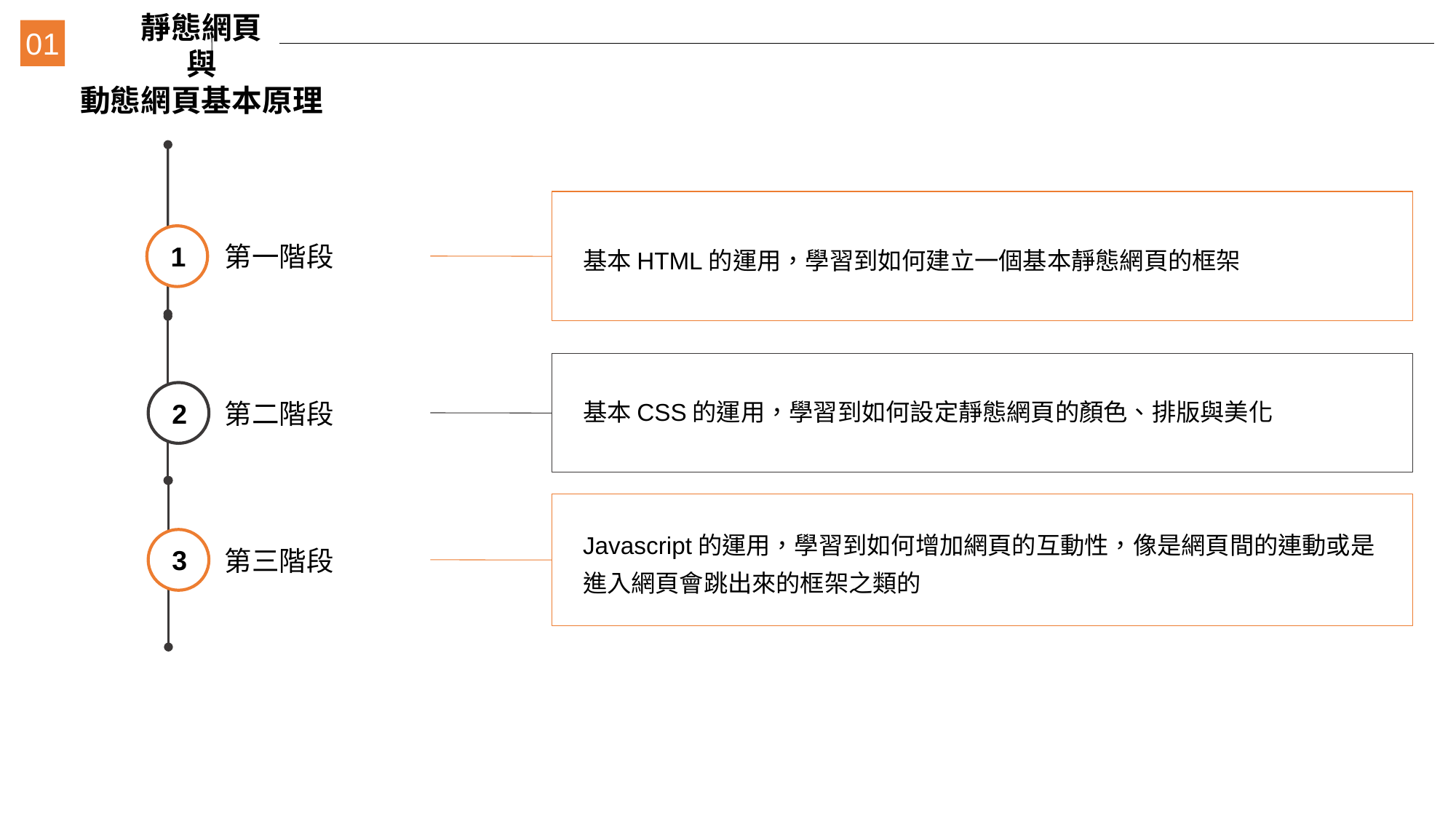

靜態網頁
與
動態網頁基本原理
01

1
第一階段
基本HTML的運用，學習到如何建立一個基本靜態網頁的框架

2
基本CSS的運用，學習到如何設定靜態網頁的顏色、排版與美化
第二階段

Javascript的運用，學習到如何增加網頁的互動性，像是網頁間的連動或是進入網頁會跳出來的框架之類的
3
第三階段